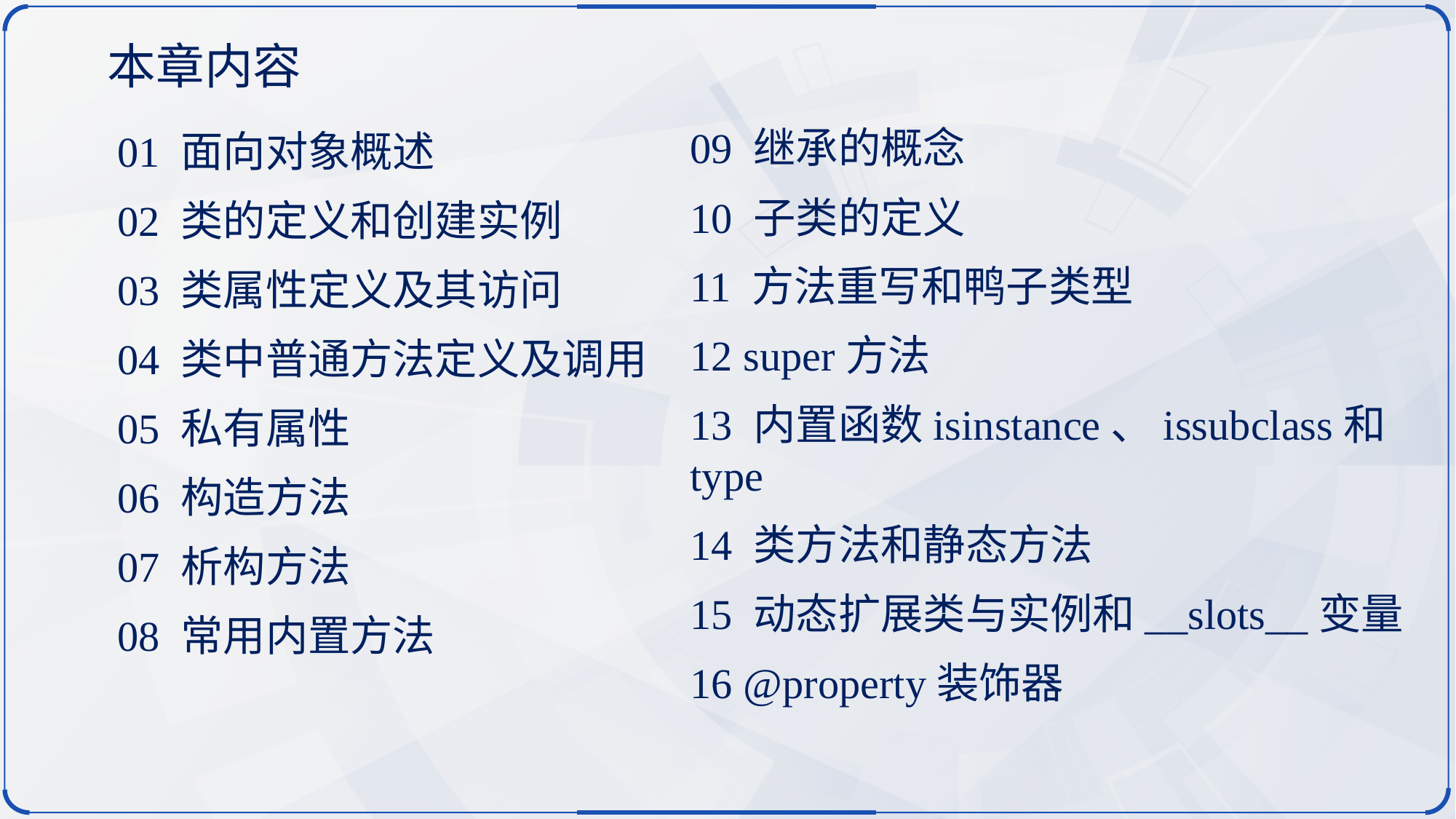

本章内容
09 继承的概念
10 子类的定义
11 方法重写和鸭子类型
12 super方法
13 内置函数isinstance、issubclass和type
14 类方法和静态方法
15 动态扩展类与实例和__slots__变量
16 @property装饰器
01 面向对象概述
02 类的定义和创建实例
03 类属性定义及其访问
04 类中普通方法定义及调用
05 私有属性
06 构造方法
07 析构方法
08 常用内置方法